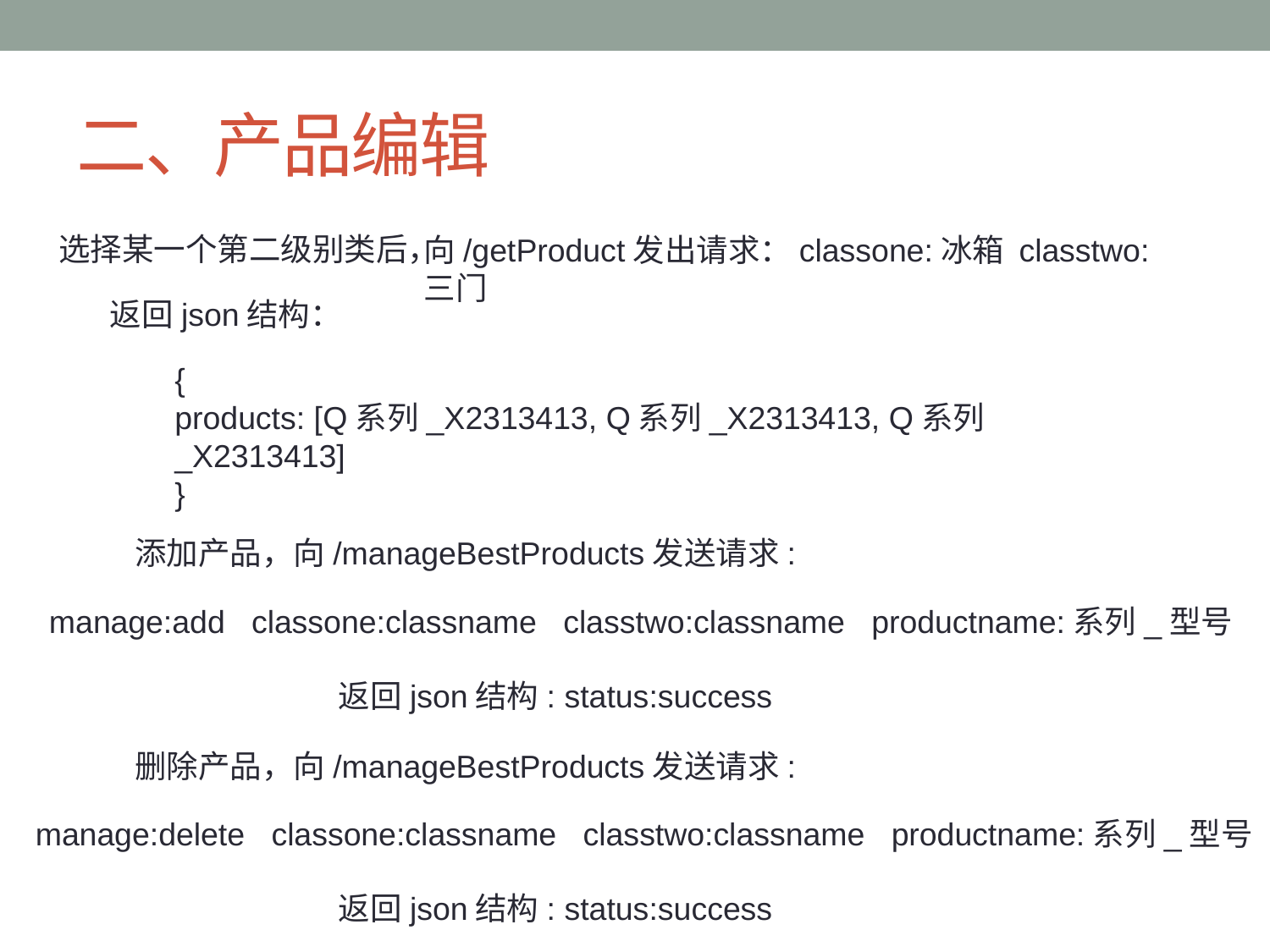

# 二、产品编辑
选择某一个第二级别类后，
向/getProduct发出请求：classone:冰箱 classtwo:三门
返回json结构：
{
products: [Q系列_X2313413, Q系列_X2313413, Q系列_X2313413]
}
添加产品，向/manageBestProducts发送请求:
manage:add   classone:classname   classtwo:classname   productname:系列_型号
返回json结构: status:success
删除产品，向/manageBestProducts发送请求:
manage:delete   classone:classname   classtwo:classname   productname:系列_型号
返回json结构: status:success